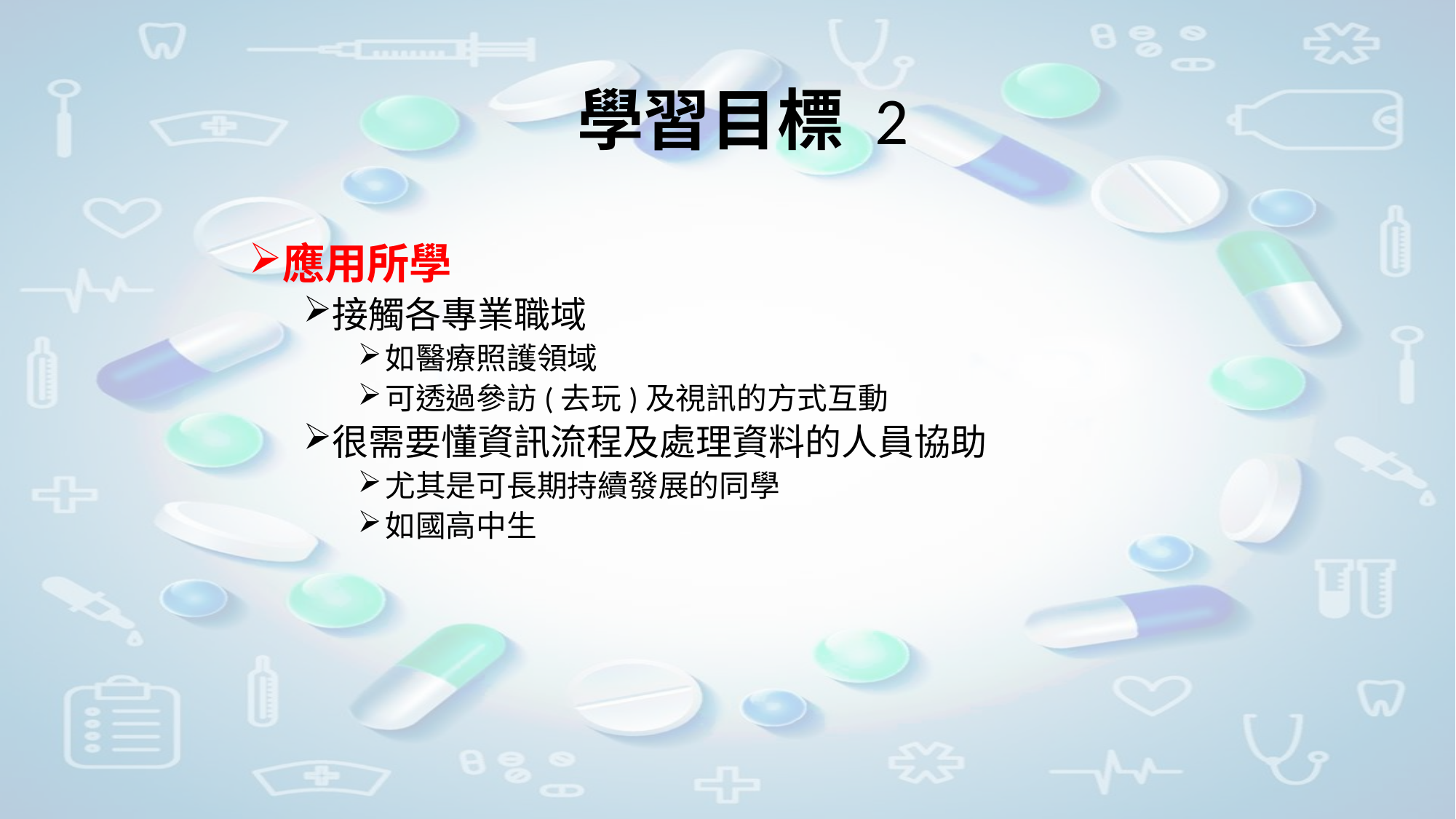

# 學習目標 2
應用所學
接觸各專業職域
如醫療照護領域
可透過參訪(去玩)及視訊的方式互動
很需要懂資訊流程及處理資料的人員協助
尤其是可長期持續發展的同學
如國高中生